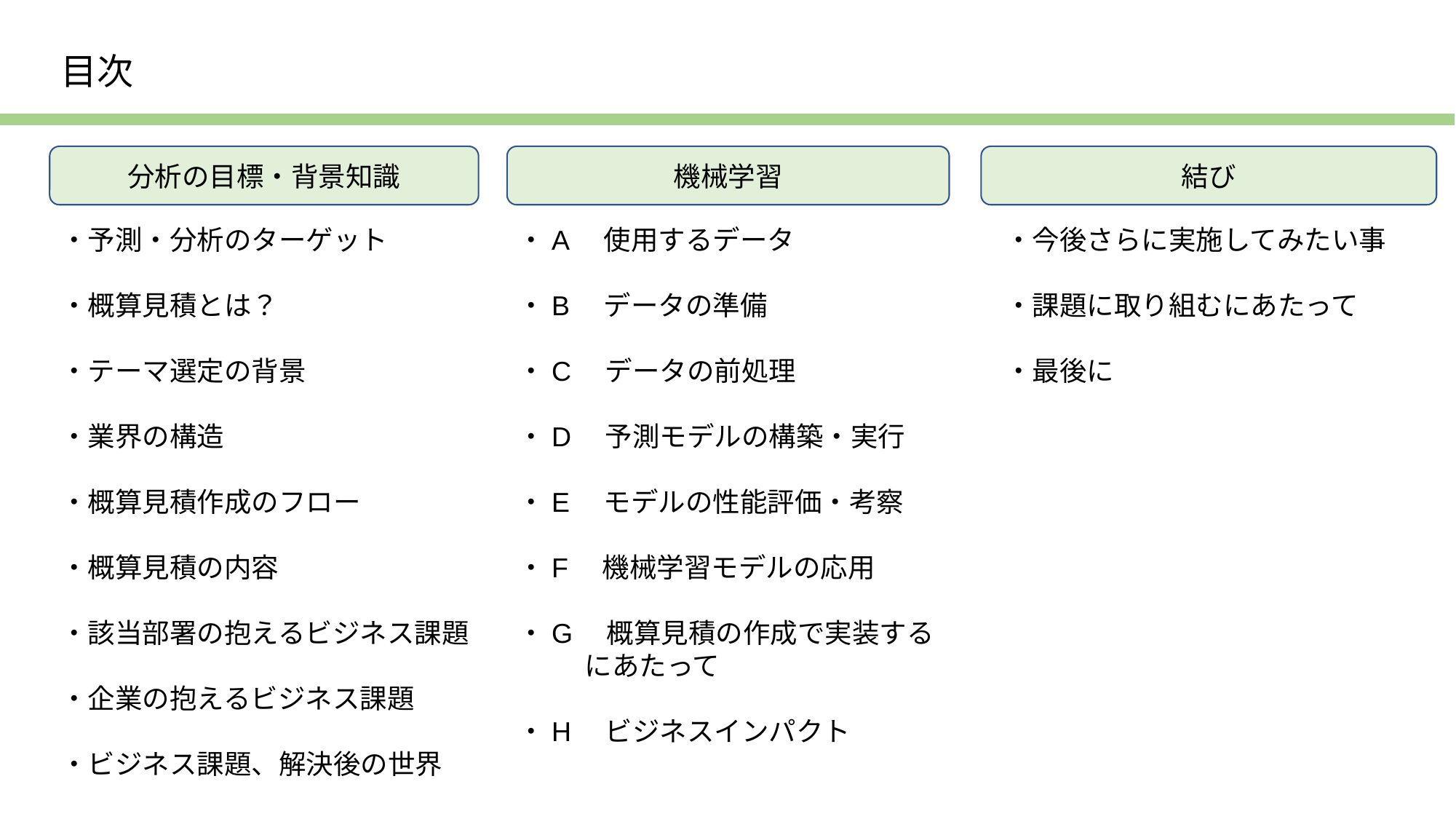

目次

分析の目標・背景知識
機械学習
結び
・予測・分析のターゲット

・概算見積とは？

・テーマ選定の背景

・業界の構造

・概算見積作成のフロー

・概算見積の内容

・該当部署の抱えるビジネス課題

・企業の抱えるビジネス課題

・ビジネス課題、解決後の世界
・A　使用するデータ

・B　データの準備

・C　データの前処理

・D　予測モデルの構築・実行

・E　モデルの性能評価・考察

・F　機械学習モデルの応用

・G　概算見積の作成で実装する
　　  にあたって

・H　ビジネスインパクト
・今後さらに実施してみたい事

・課題に取り組むにあたって

・最後に